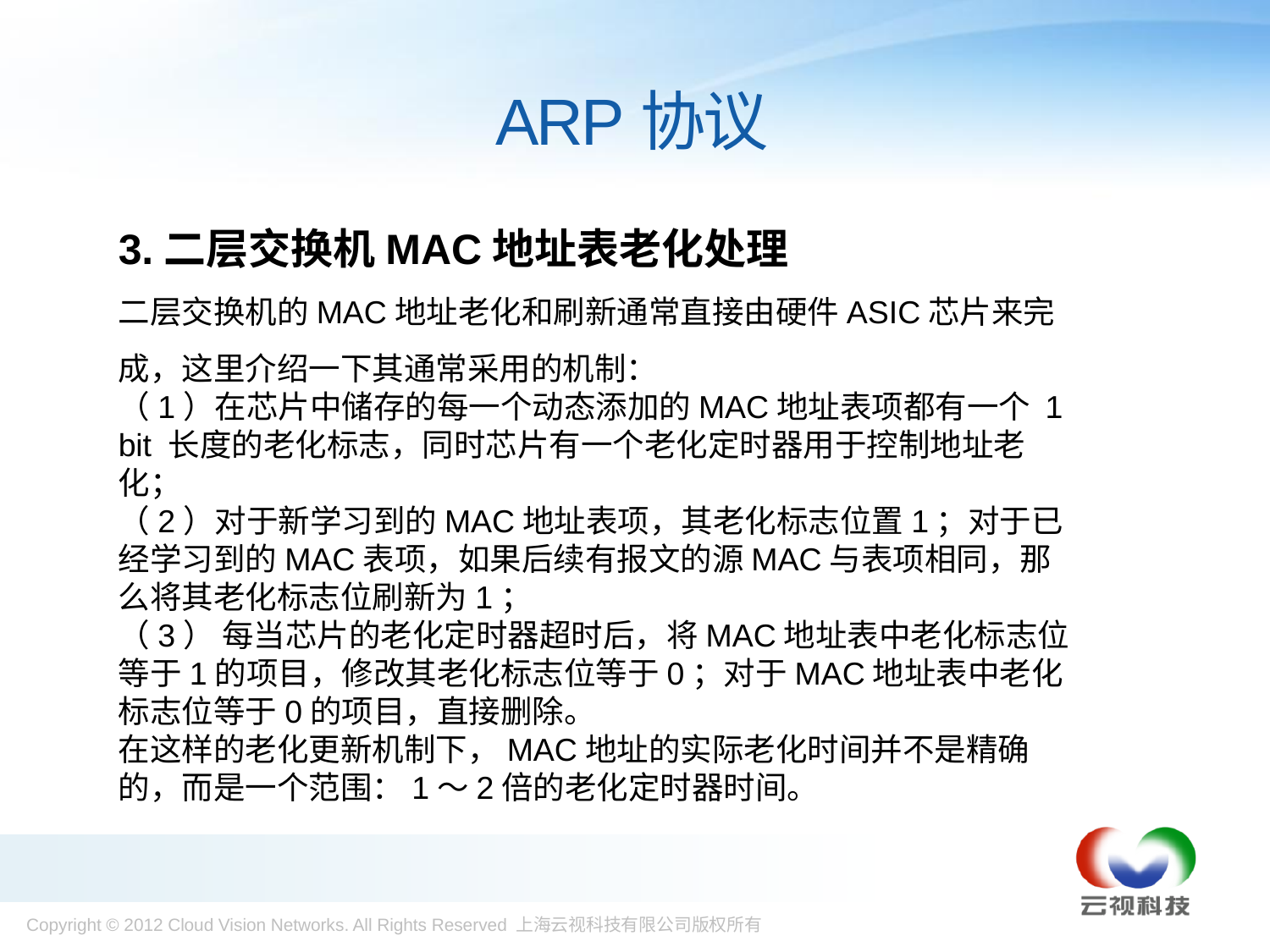

# ARP协议
3.二层交换机MAC地址表老化处理
二层交换机的MAC地址老化和刷新通常直接由硬件ASIC芯片来完成，这里介绍一下其通常采用的机制：
（1）在芯片中储存的每一个动态添加的MAC地址表项都有一个 1 bit 长度的老化标志，同时芯片有一个老化定时器用于控制地址老化；
（2）对于新学习到的MAC地址表项，其老化标志位置1；对于已经学习到的MAC表项，如果后续有报文的源MAC与表项相同，那么将其老化标志位刷新为1；
（3） 每当芯片的老化定时器超时后，将MAC地址表中老化标志位等于1的项目，修改其老化标志位等于0；对于MAC地址表中老化标志位等于0的项目，直接删除。
在这样的老化更新机制下，MAC地址的实际老化时间并不是精确的，而是一个范围：1～2倍的老化定时器时间。